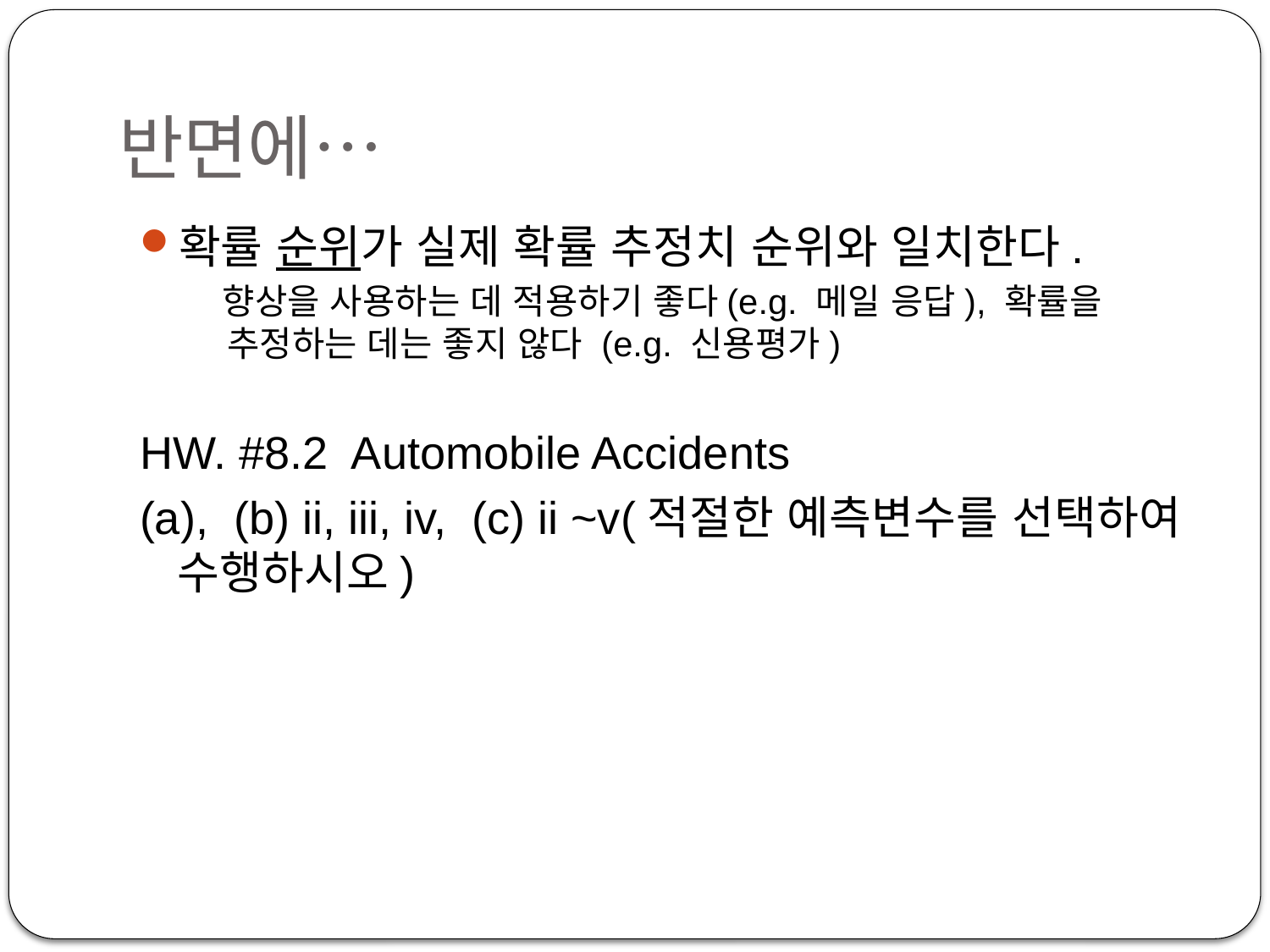

# 반면에…
확률 순위가 실제 확률 추정치 순위와 일치한다.
향상을 사용하는 데 적용하기 좋다(e.g. 메일 응답), 확률을  추정하는 데는 좋지 않다 (e.g. 신용평가)

HW. #8.2  Automobile Accidents
(a),  (b) ii, iii, iv,  (c) ii ~v(적절한 예측변수를 선택하여 수행하시오)